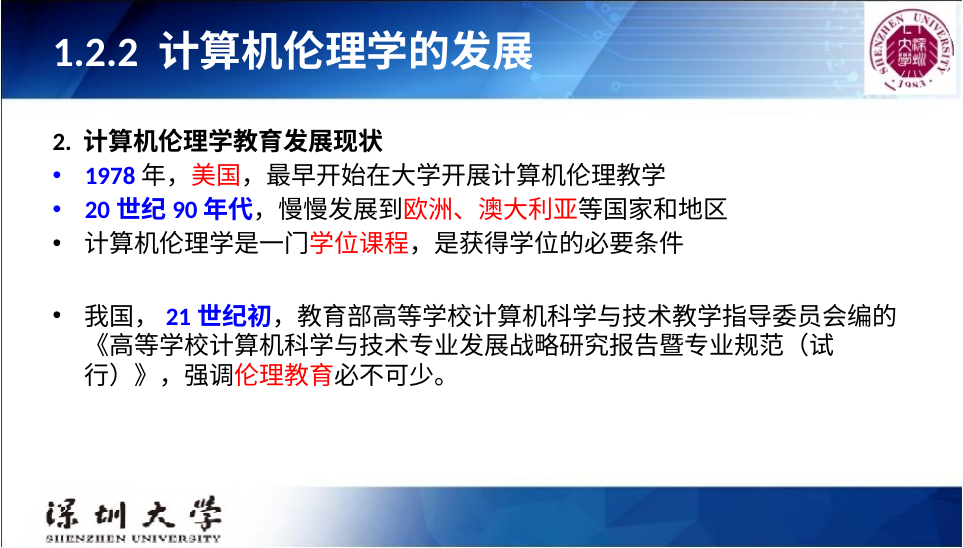

# 1.2.2 计算机伦理学的发展
2. 计算机伦理学教育发展现状
1978年，美国，最早开始在大学开展计算机伦理教学
20世纪90年代，慢慢发展到欧洲、澳大利亚等国家和地区
计算机伦理学是一门学位课程，是获得学位的必要条件

我国，21世纪初，教育部高等学校计算机科学与技术教学指导委员会编的《高等学校计算机科学与技术专业发展战略研究报告暨专业规范（试行）》，强调伦理教育必不可少。
23